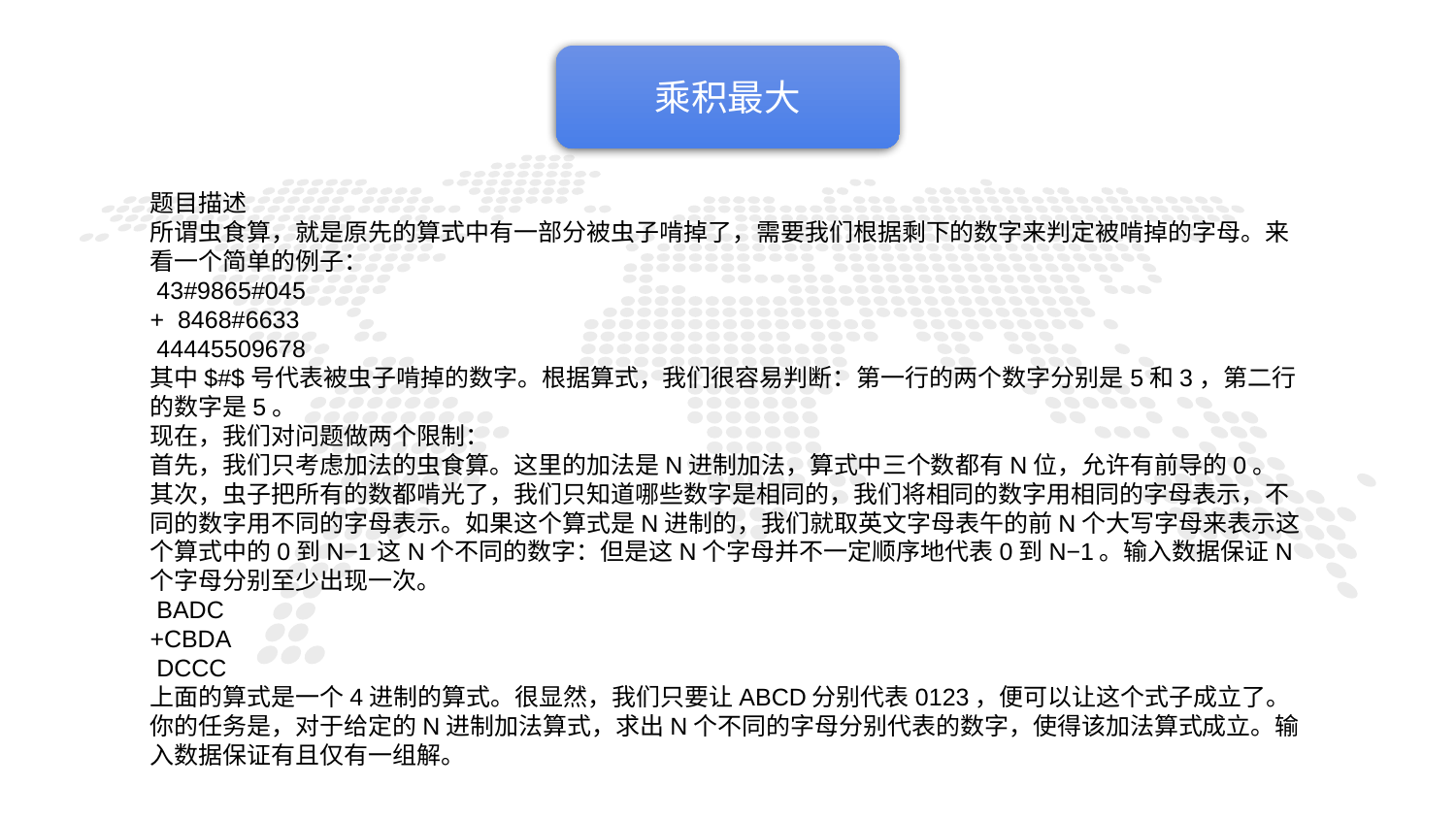

乘积最大
题目描述
所谓虫食算，就是原先的算式中有一部分被虫子啃掉了，需要我们根据剩下的数字来判定被啃掉的字母。来看一个简单的例子：
 43#9865#045
+  8468#6633
 44445509678
其中$#$号代表被虫子啃掉的数字。根据算式，我们很容易判断：第一行的两个数字分别是5和3，第二行的数字是5。
现在，我们对问题做两个限制：
首先，我们只考虑加法的虫食算。这里的加法是N进制加法，算式中三个数都有N位，允许有前导的0。
其次，虫子把所有的数都啃光了，我们只知道哪些数字是相同的，我们将相同的数字用相同的字母表示，不同的数字用不同的字母表示。如果这个算式是N进制的，我们就取英文字母表午的前N个大写字母来表示这个算式中的0到N−1这N个不同的数字：但是这N个字母并不一定顺序地代表0到N−1。输入数据保证N个字母分别至少出现一次。
 BADC
+CBDA
 DCCC
上面的算式是一个4进制的算式。很显然，我们只要让ABCD分别代表0123，便可以让这个式子成立了。你的任务是，对于给定的N进制加法算式，求出N个不同的字母分别代表的数字，使得该加法算式成立。输入数据保证有且仅有一组解。